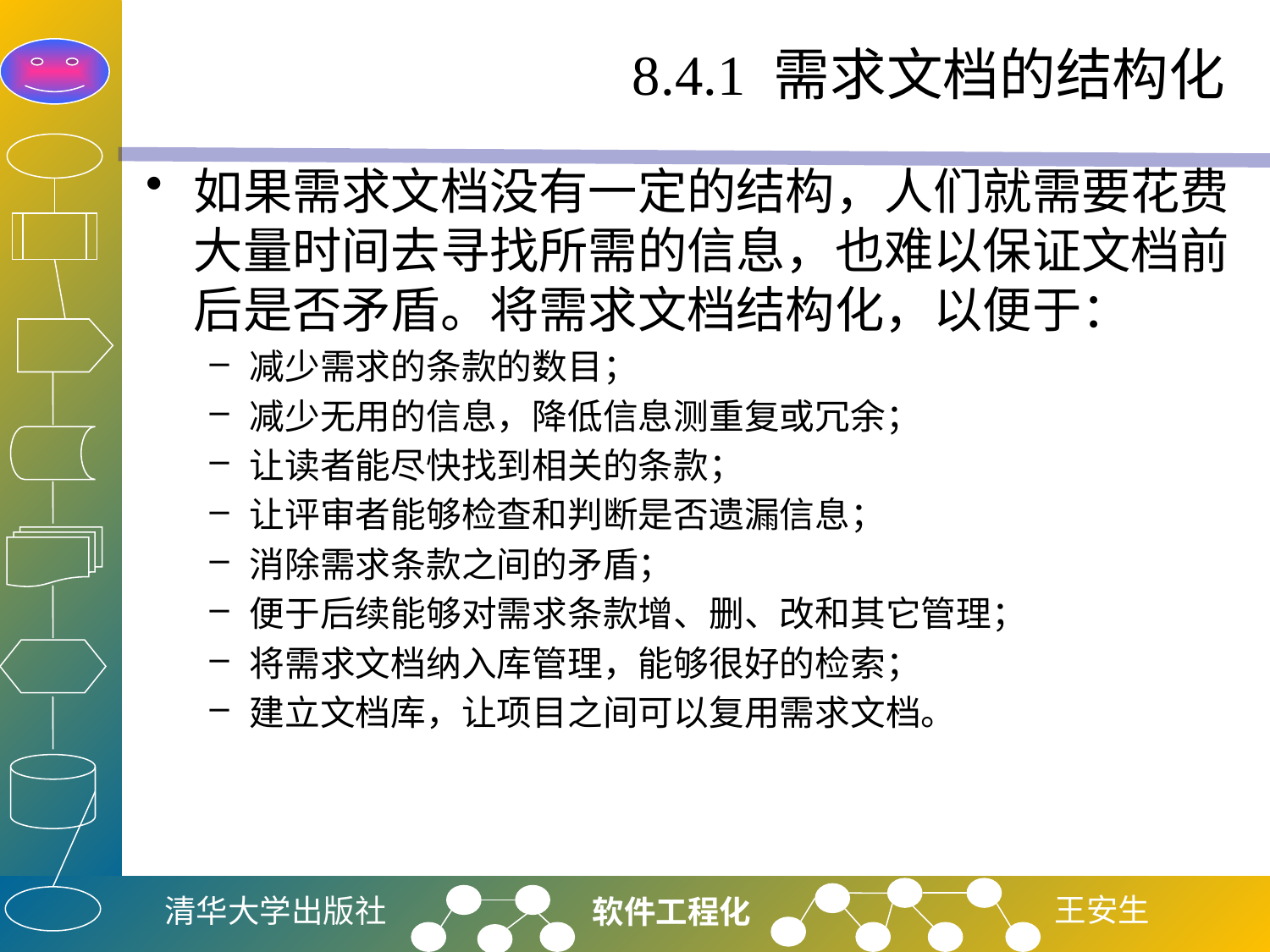

# 8.4.1 需求文档的结构化
如果需求文档没有一定的结构，人们就需要花费大量时间去寻找所需的信息，也难以保证文档前后是否矛盾。将需求文档结构化，以便于：
减少需求的条款的数目；
减少无用的信息，降低信息测重复或冗余；
让读者能尽快找到相关的条款；
让评审者能够检查和判断是否遗漏信息；
消除需求条款之间的矛盾；
便于后续能够对需求条款增、删、改和其它管理；
将需求文档纳入库管理，能够很好的检索；
建立文档库，让项目之间可以复用需求文档。